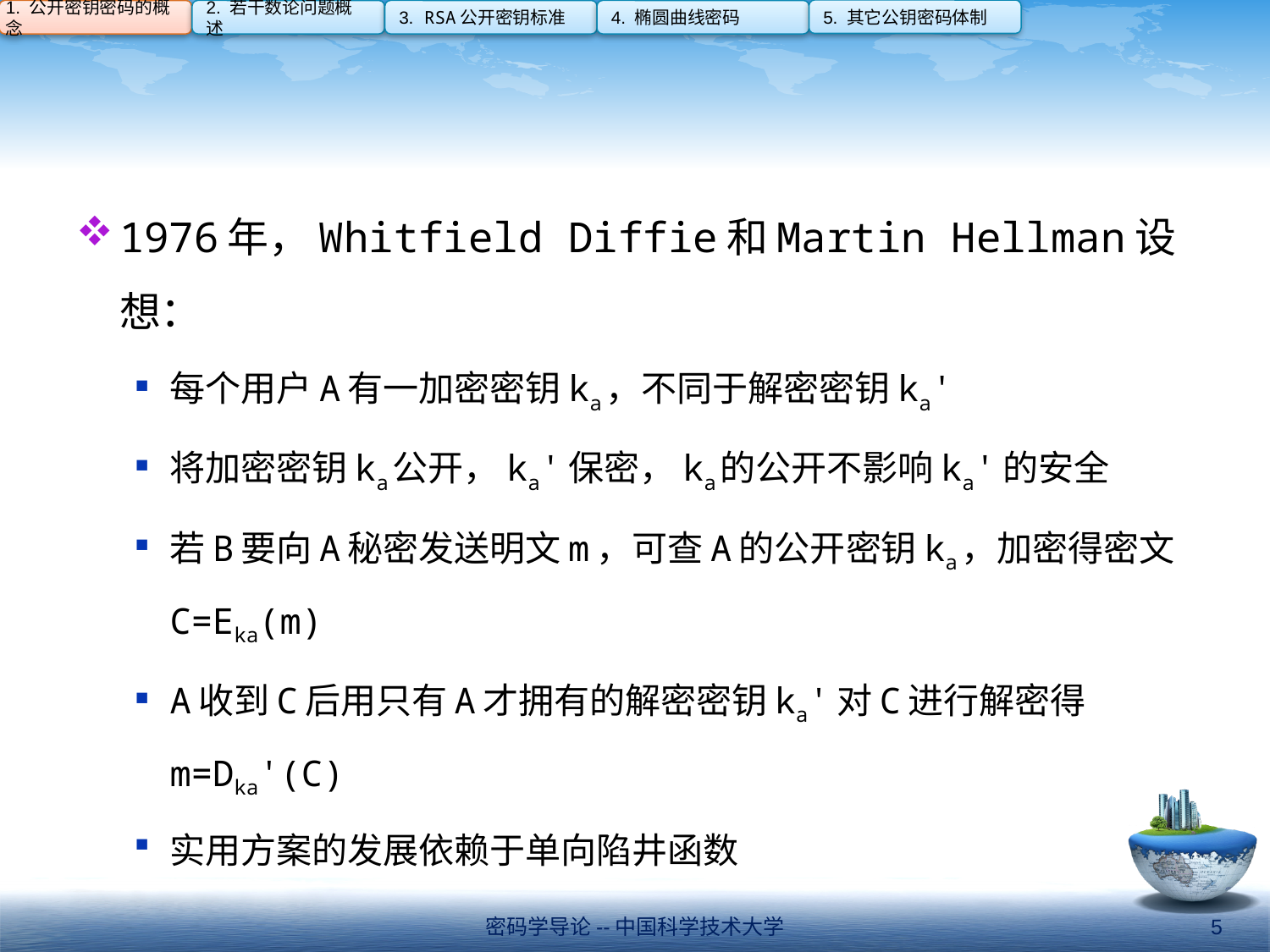

5. 其它公钥密码体制
1. 公开密钥密码的概念
2. 若干数论问题概述
3. RSA公开密钥标准
4. 椭圆曲线密码
#
1976年，Whitfield Diffie和Martin Hellman设想：
每个用户A有一加密密钥ka，不同于解密密钥ka'
将加密密钥ka公开，ka'保密，ka的公开不影响ka'的安全
若B要向A秘密发送明文m，可查A的公开密钥ka，加密得密文C=Eka(m)
A收到C后用只有A才拥有的解密密钥ka'对C进行解密得m=Dka'(C)
实用方案的发展依赖于单向陷井函数

密码学导论--中国科学技术大学
5